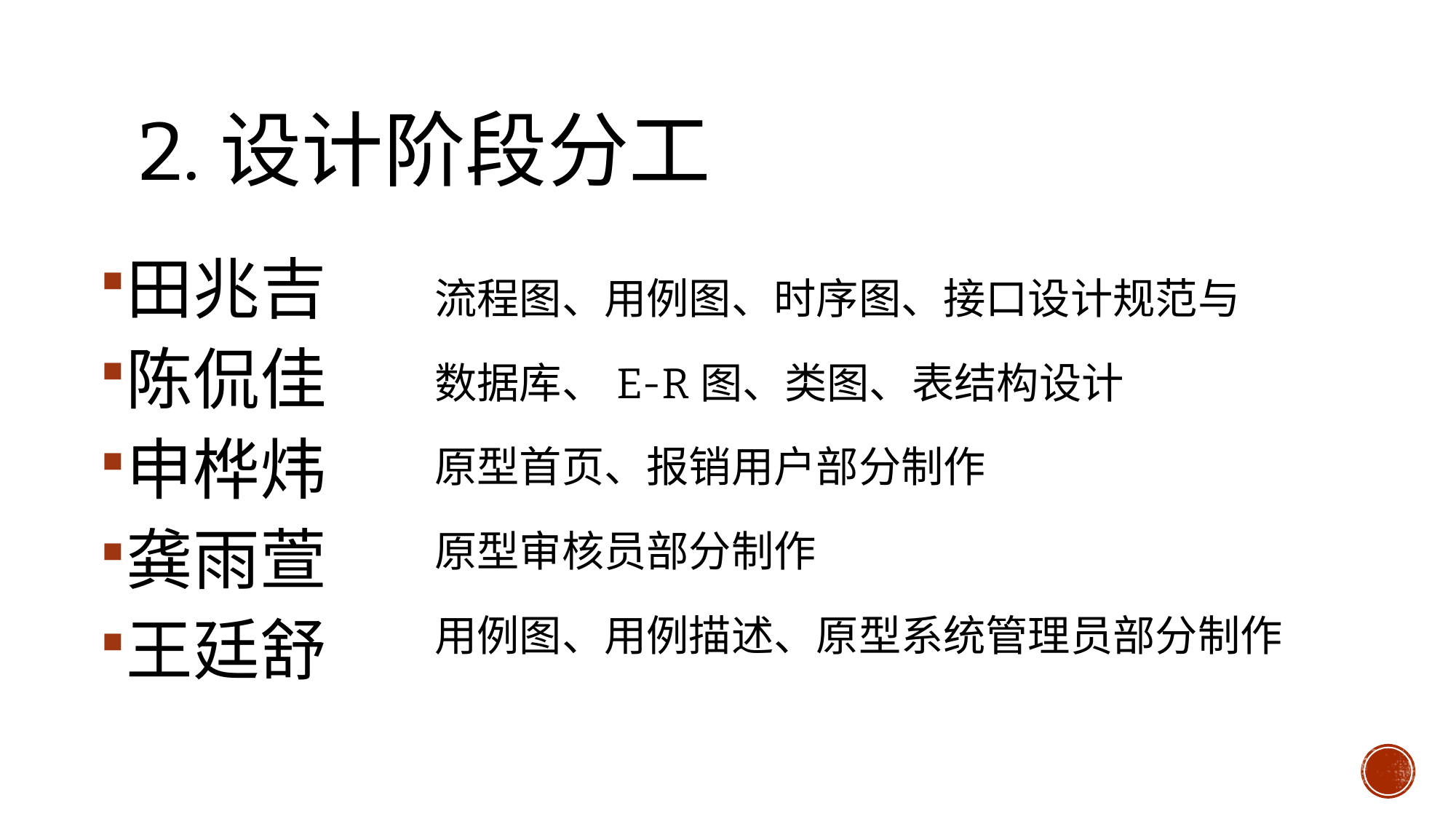

# 2.设计阶段分工
田兆吉
陈侃佳
申桦炜
龚雨萱
王廷舒
| 流程图、用例图、时序图、接口设计规范与文档 |
| --- |
| 数据库、E-R图、类图、表结构设计 |
| 原型首页、报销用户部分制作 |
| 原型审核员部分制作 |
| 用例图、用例描述、原型系统管理员部分制作 |